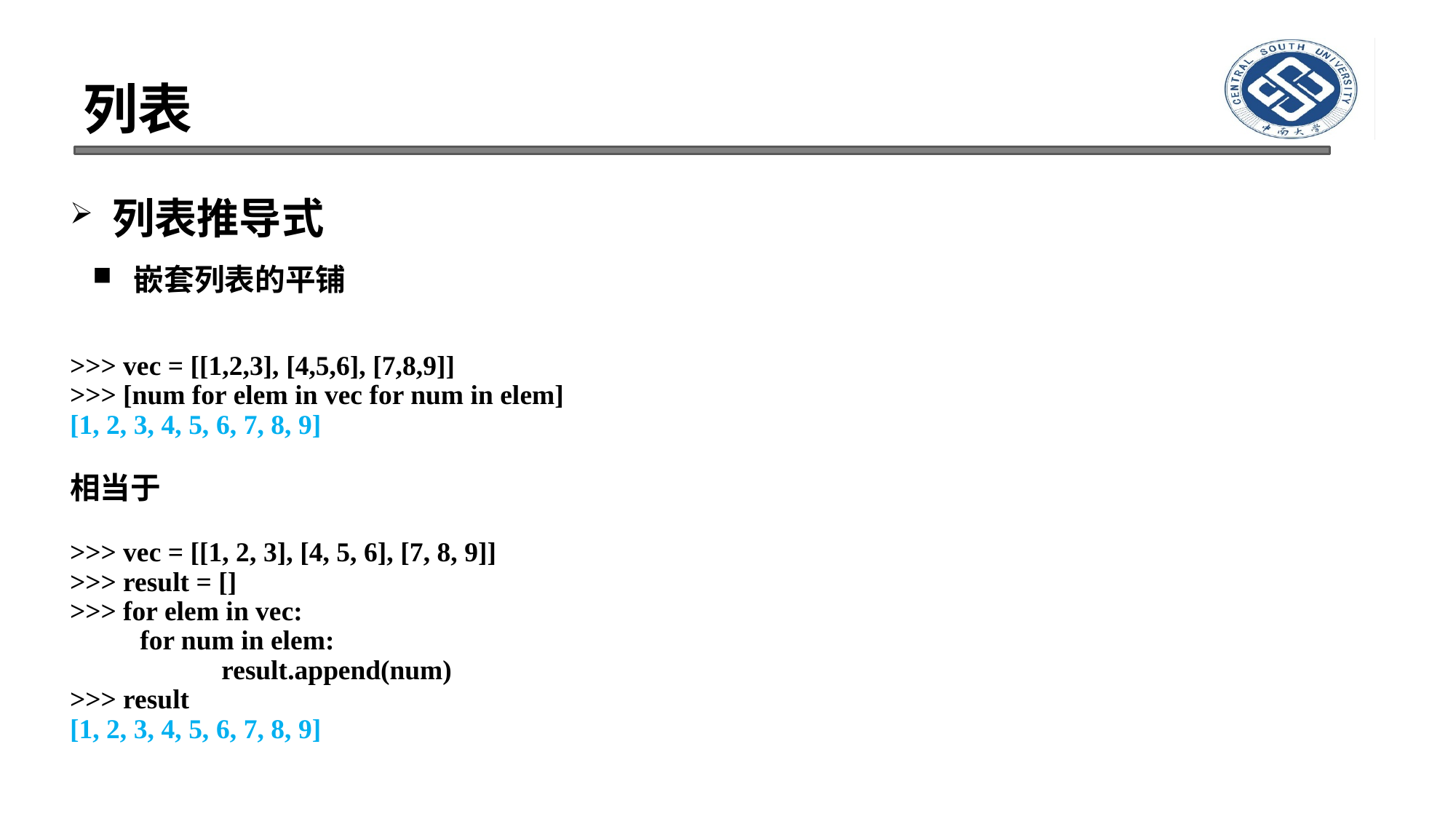

# 列表
列表推导式
嵌套列表的平铺

>>> vec = [[1,2,3], [4,5,6], [7,8,9]]
>>> [num for elem in vec for num in elem]
[1, 2, 3, 4, 5, 6, 7, 8, 9]

相当于

>>> vec = [[1, 2, 3], [4, 5, 6], [7, 8, 9]]
>>> result = []
>>> for elem in vec:
	    for num in elem:
		result.append(num)
>>> result
[1, 2, 3, 4, 5, 6, 7, 8, 9]